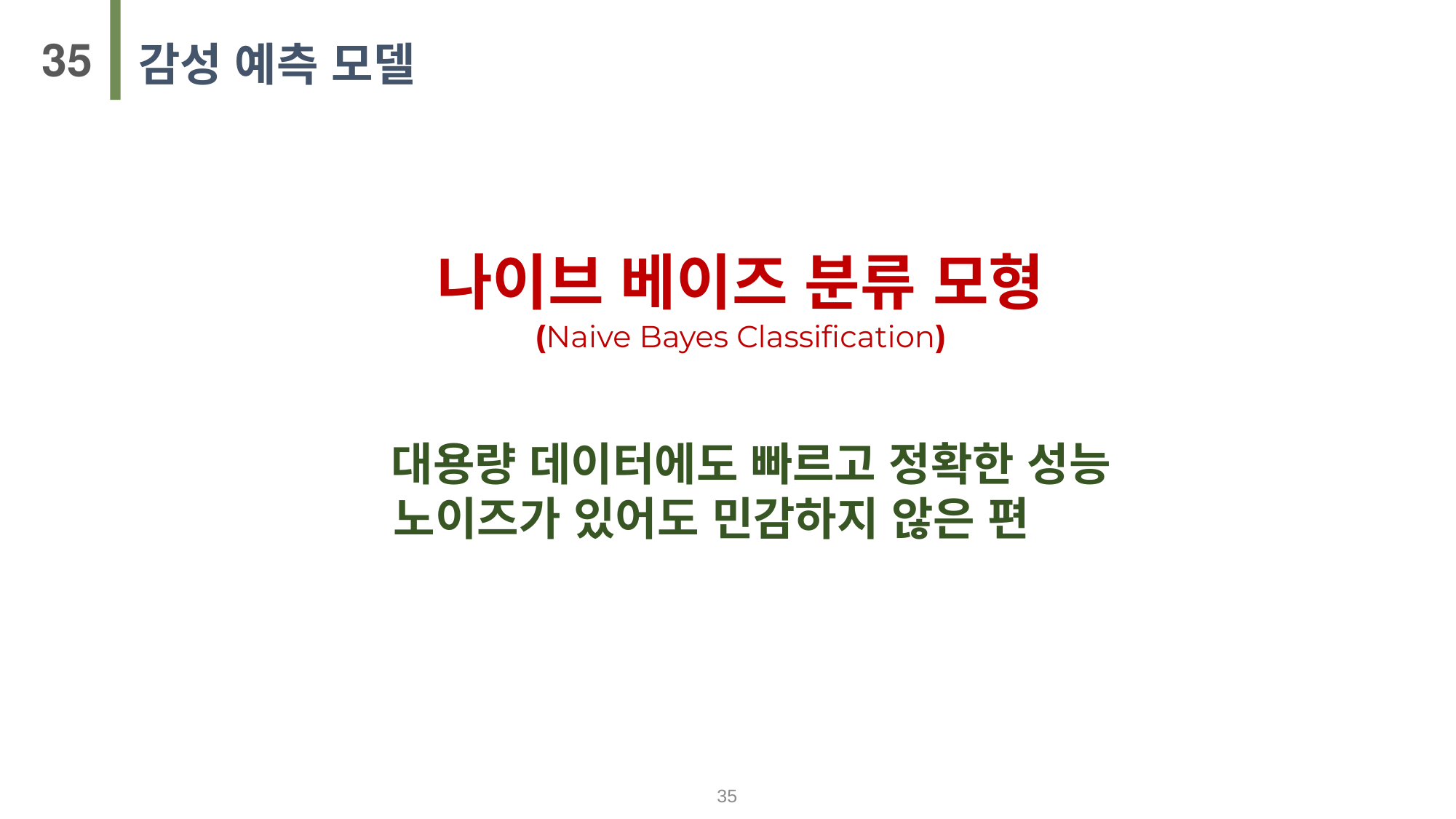

35
감성 예측 모델

나이브 베이즈 분류 모형
(Naive Bayes Classification)
 대용량 데이터에도 빠르고 정확한 성능
 노이즈가 있어도 민감하지 않은 편

35